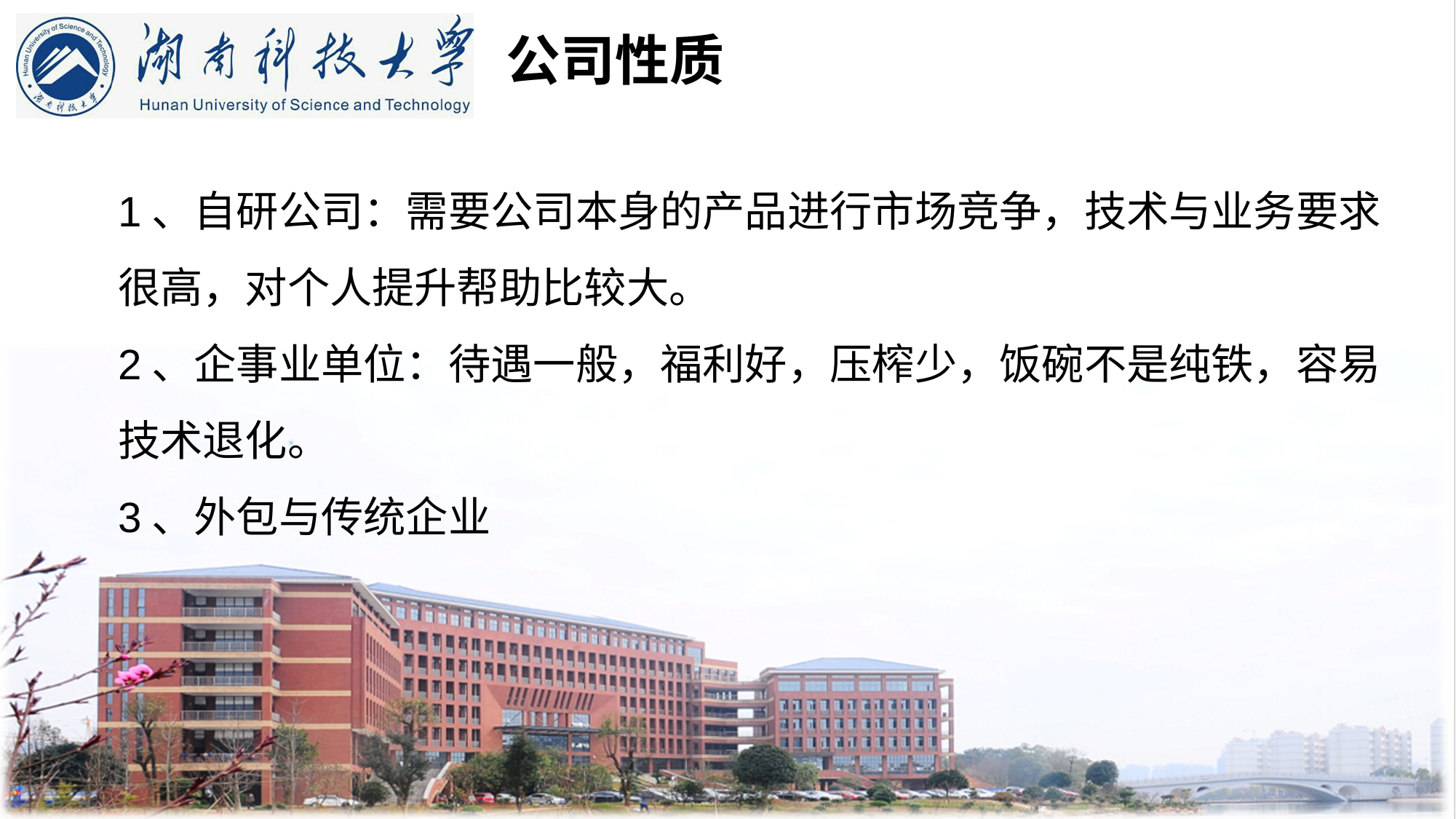

公司性质
1、自研公司：需要公司本身的产品进行市场竞争，技术与业务要求很高，对个人提升帮助比较大。
2、企事业单位：待遇一般，福利好，压榨少，饭碗不是纯铁，容易技术退化。
3、外包与传统企业